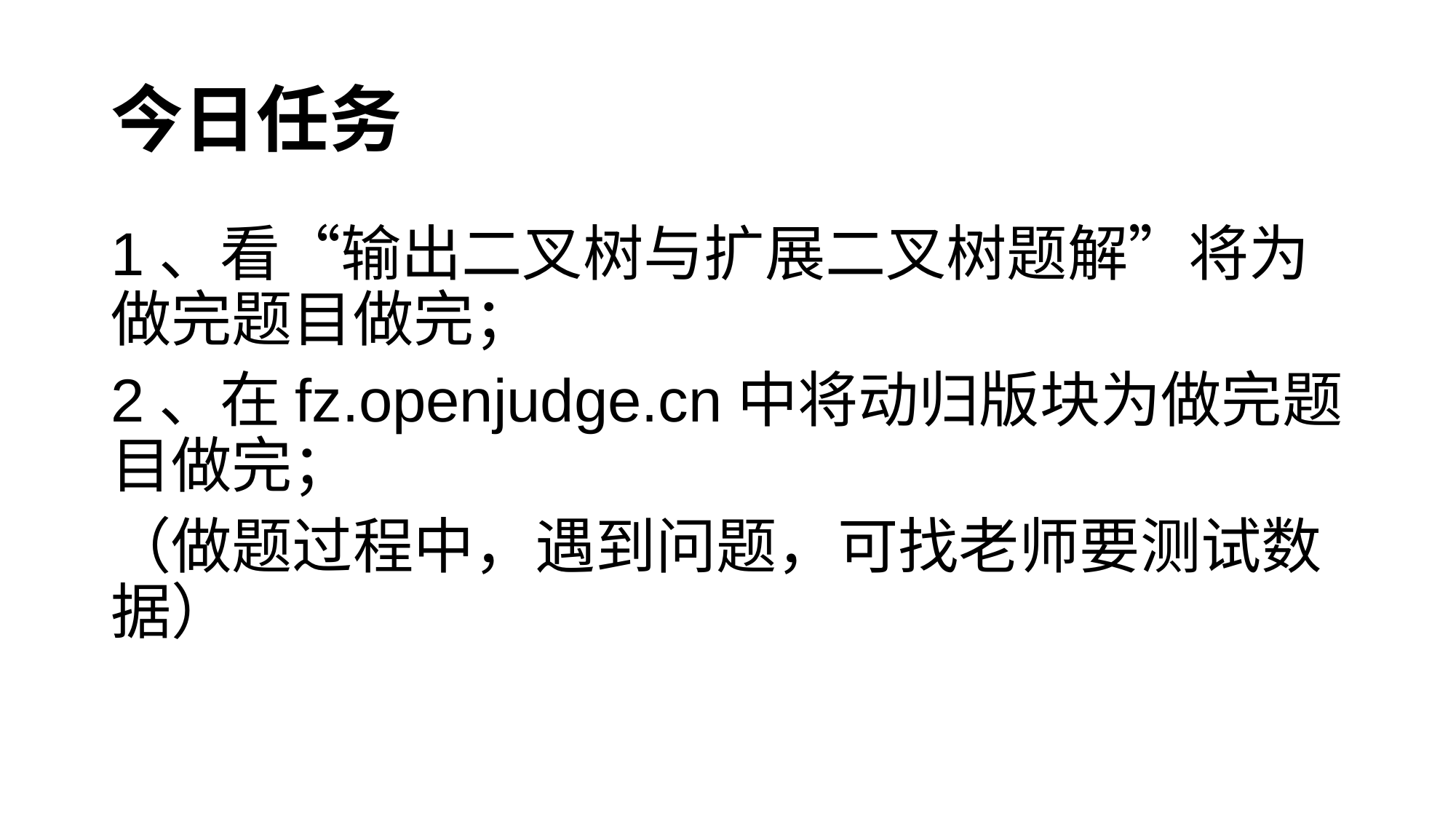

# 今日任务
1、看“输出二叉树与扩展二叉树题解”将为做完题目做完；
2、在fz.openjudge.cn中将动归版块为做完题目做完；
（做题过程中，遇到问题，可找老师要测试数据）